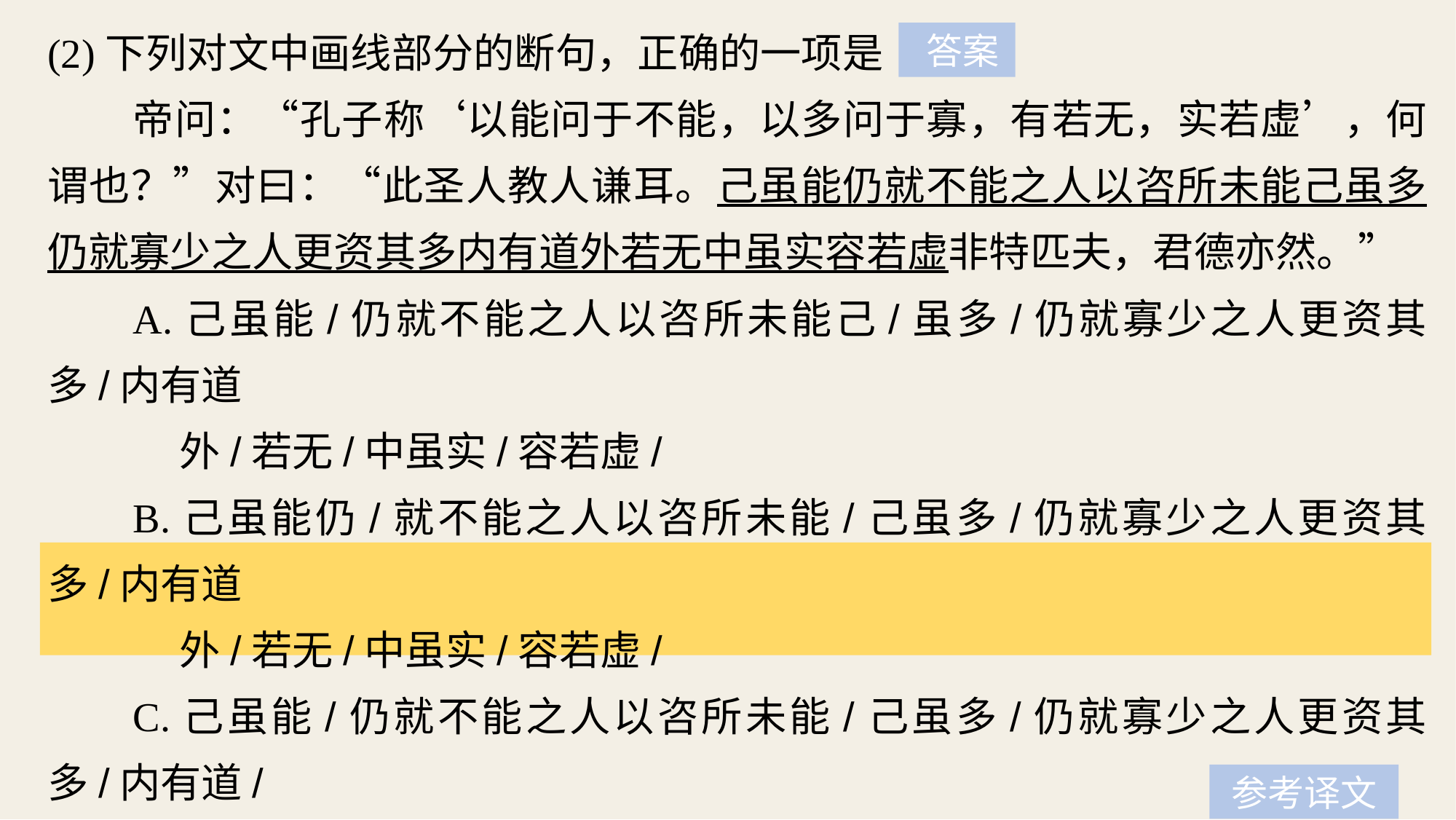

(2)下列对文中画线部分的断句，正确的一项是
帝问：“孔子称‘以能问于不能，以多问于寡，有若无，实若虚’，何谓也？”对曰：“此圣人教人谦耳。己虽能仍就不能之人以咨所未能己虽多仍就寡少之人更资其多内有道外若无中虽实容若虚非特匹夫，君德亦然。”
A.己虽能/仍就不能之人以咨所未能己/虽多/仍就寡少之人更资其多/内有道
    外/若无/中虽实/容若虚/
B.己虽能仍/就不能之人以咨所未能/己虽多/仍就寡少之人更资其多/内有道
    外/若无/中虽实/容若虚/
C.己虽能/仍就不能之人以咨所未能/己虽多/仍就寡少之人更资其多/内有道/
  外若无/中虽实/容若虚/
D.己虽能仍/就不能之人以咨所未能己/虽多/仍就寡少之人更资其多/内有道/
  外若无/中虽实/容若虚/
 答案

参考译文